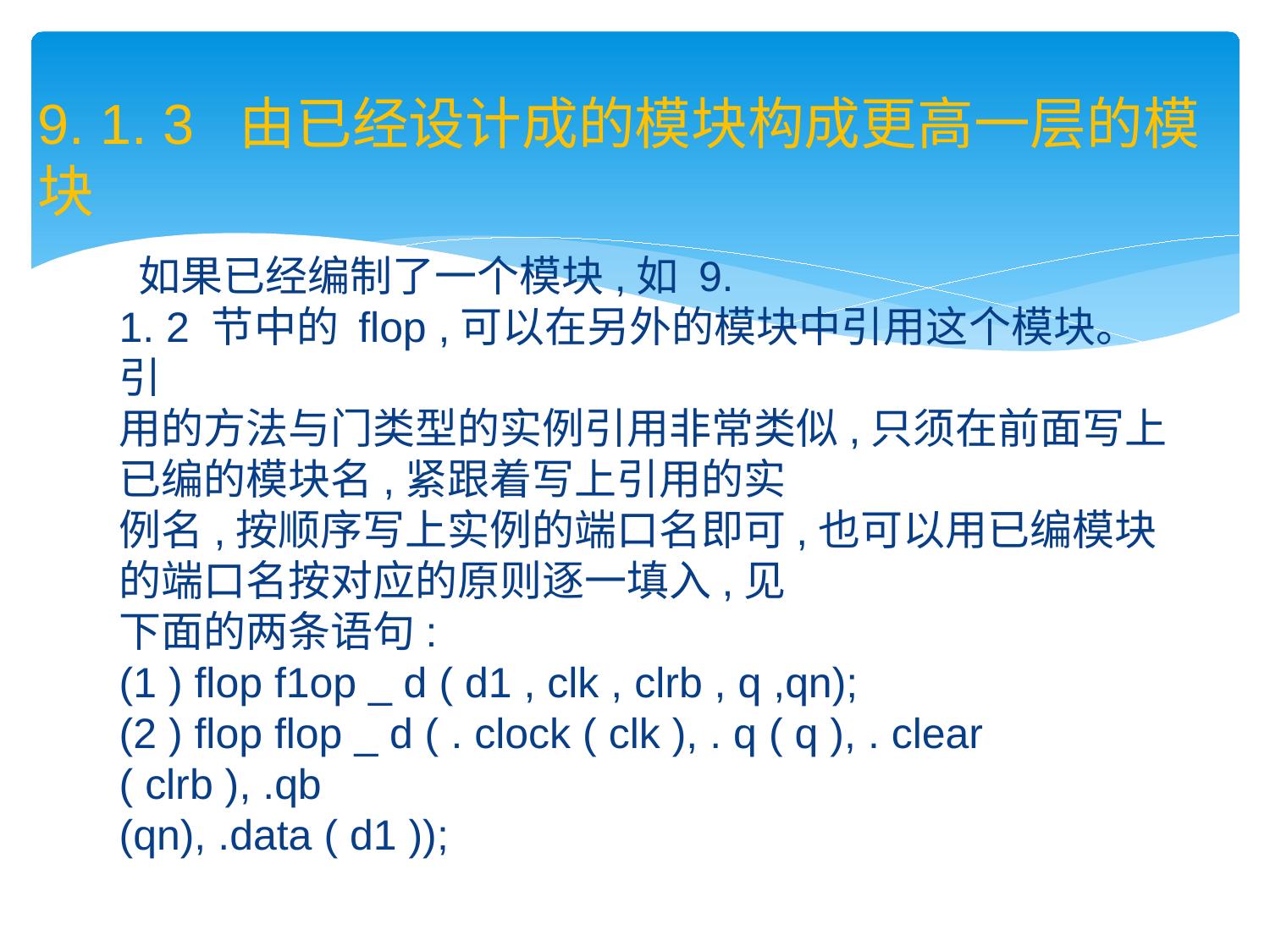

# 9. 1. 3  由已经设计成的模块构成更高一层的模块
 如果已经编制了一个模块,如 9.
1. 2 节中的 flop ,可以在另外的模块中引用这个模块。引
用的方法与门类型的实例引用非常类似,只须在前面写上已编的模块名,紧跟着写上引用的实
例名,按顺序写上实例的端口名即可,也可以用已编模块的端口名按对应的原则逐一填入,见
下面的两条语句:
(1 ) flop f1op _ d ( d1 , clk , clrb , q ,qn);
(2 ) flop flop _ d ( . clock ( clk ), . q ( q ), . clear ( clrb ), .qb
(qn), .data ( d1 ));